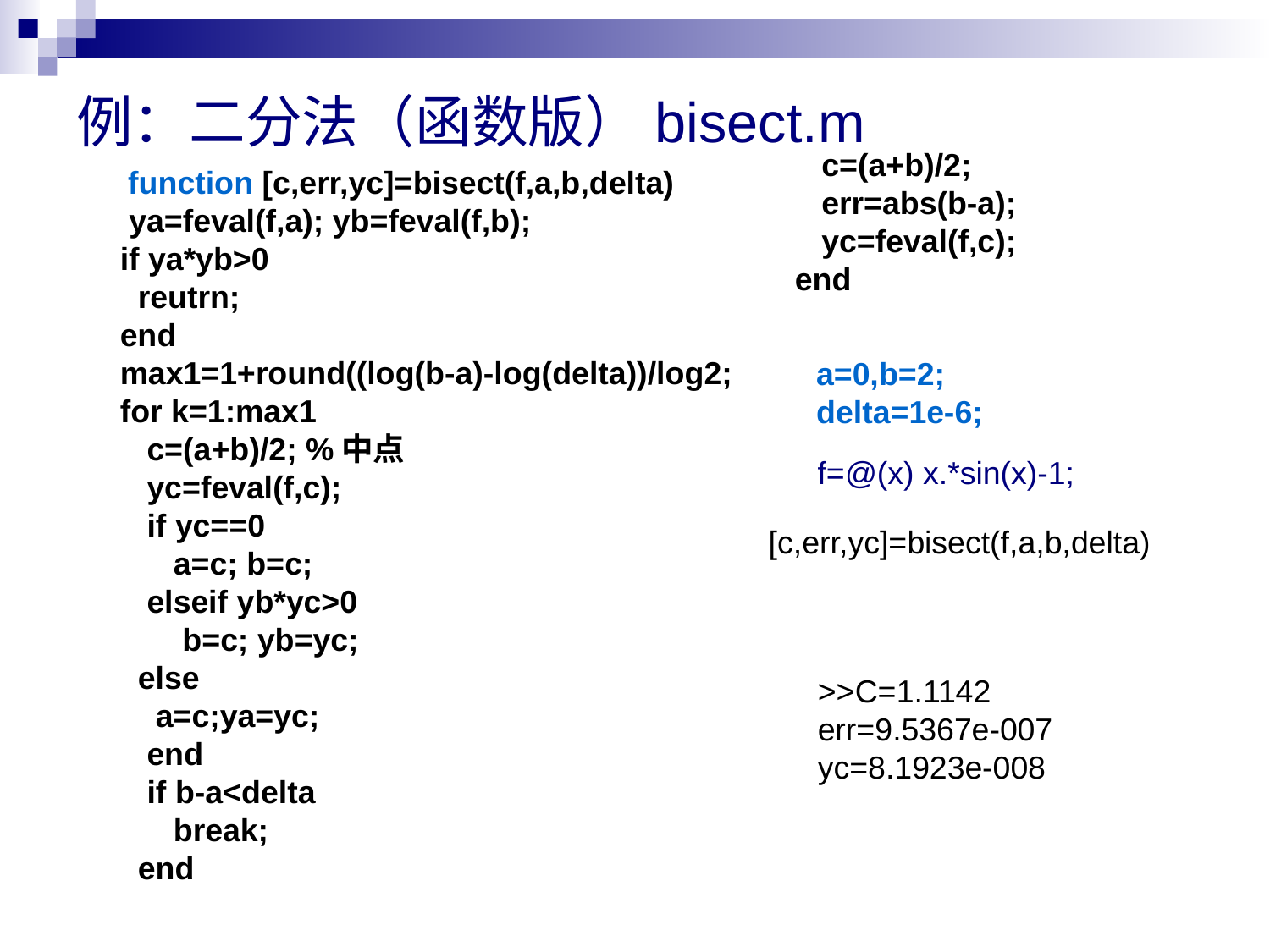

例：二分法（函数版）bisect.m

   c=(a+b)/2;
   err=abs(b-a);
   yc=feval(f,c);
end
 function [c,err,yc]=bisect(f,a,b,delta)
 ya=feval(f,a); yb=feval(f,b);
if ya*yb>0
  reutrn;
end
max1=1+round((log(b-a)-log(delta))/log2;
for k=1:max1
   c=(a+b)/2; %中点
   yc=feval(f,c);
   if yc==0
      a=c; b=c;
   elseif yb*yc>0
       b=c; yb=yc;
  else
    a=c;ya=yc;
   end
   if b-a<delta
      break;
  end

a=0,b=2;
delta=1e-6;

f=@(x) x.*sin(x)-1;

[c,err,yc]=bisect(f,a,b,delta)
>>C=1.1142
err=9.5367e-007
yc=8.1923e-008